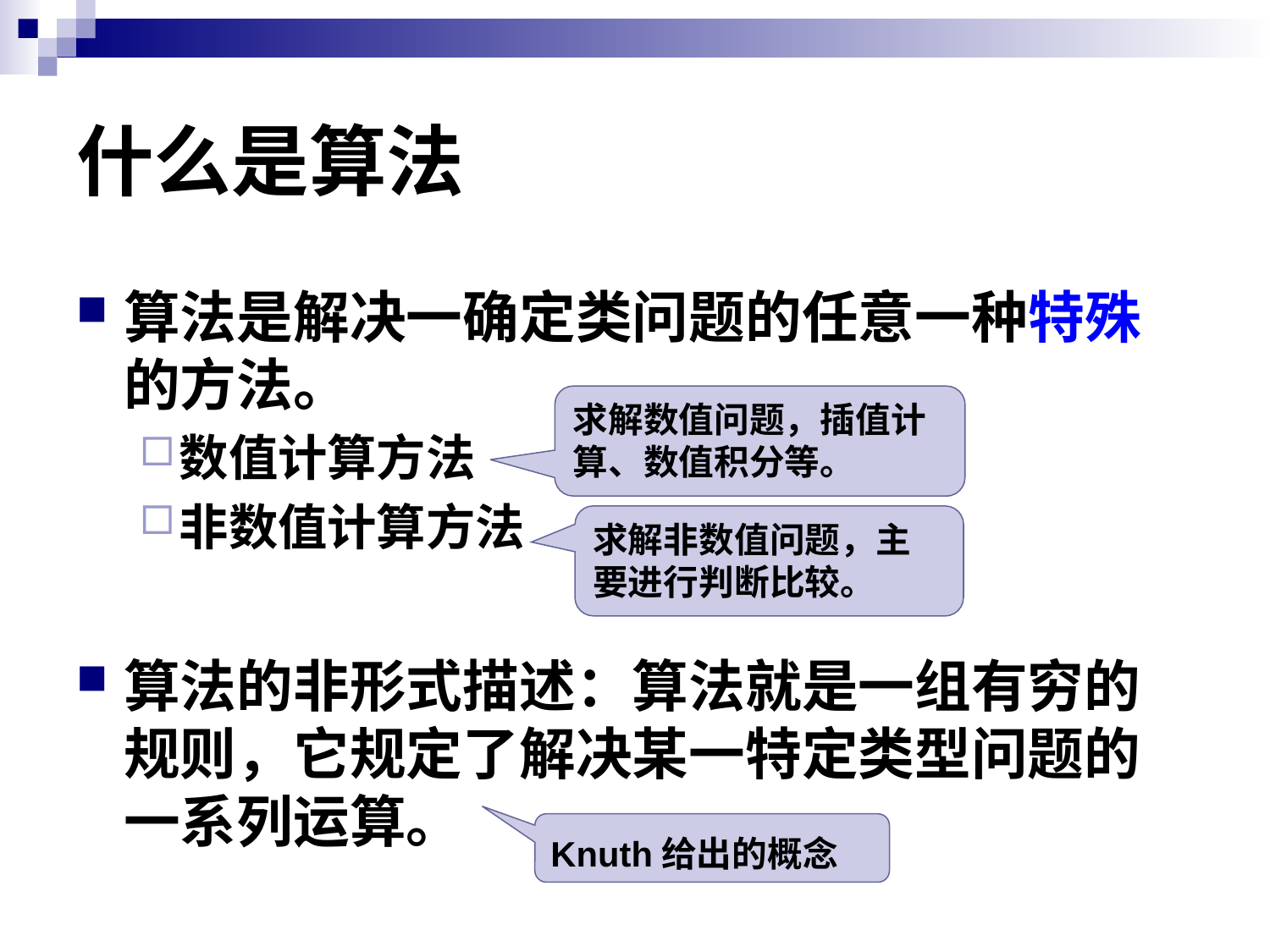

# 什么是算法
算法是解决一确定类问题的任意一种特殊的方法。
数值计算方法
非数值计算方法

算法的非形式描述：算法就是一组有穷的规则，它规定了解决某一特定类型问题的一系列运算。
求解数值问题，插值计算、数值积分等。
求解非数值问题，主要进行判断比较。
Knuth给出的概念